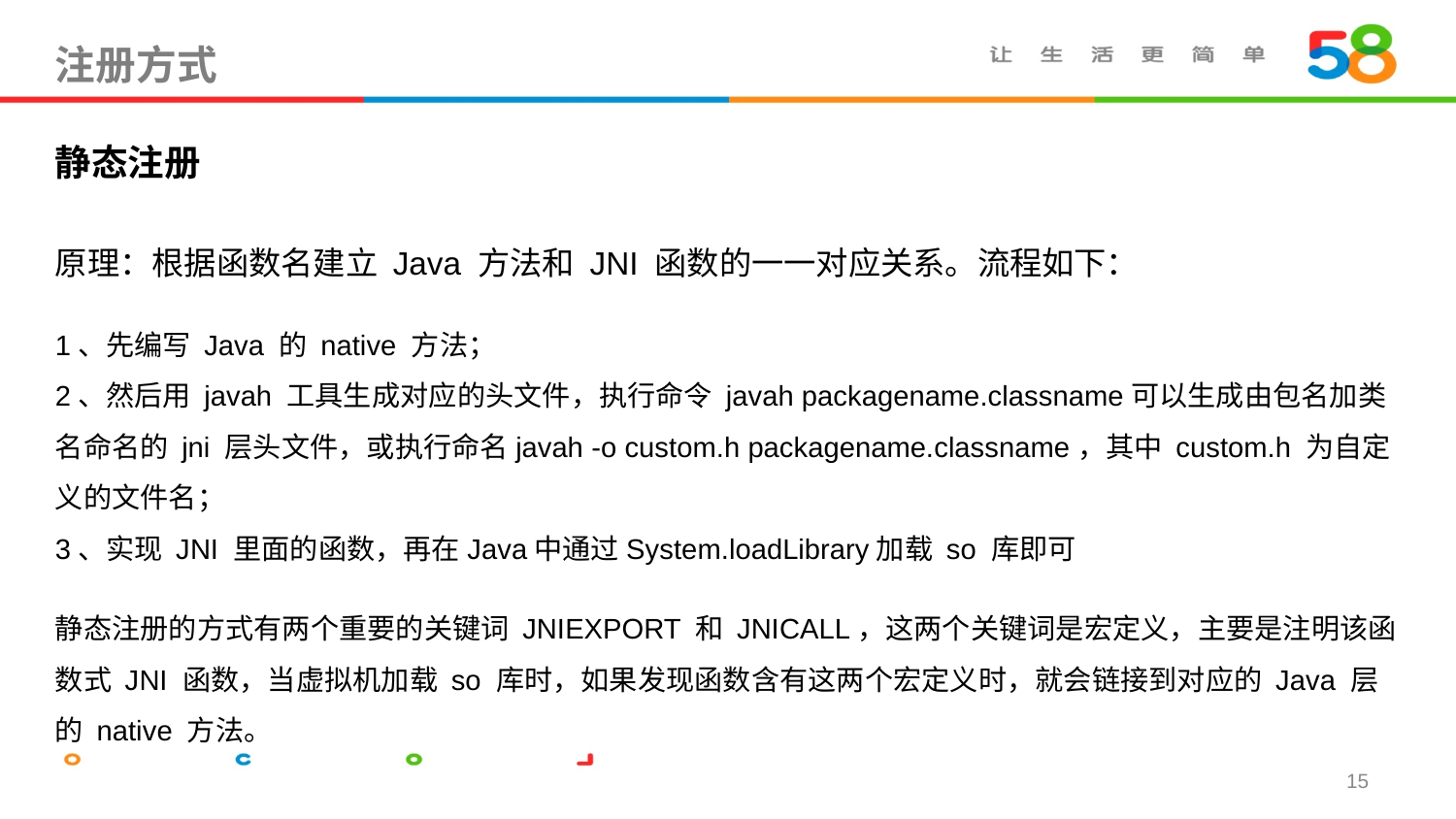

# 注册方式
静态注册
原理：根据函数名建立 Java 方法和 JNI 函数的一一对应关系。流程如下：

1、先编写 Java 的 native 方法；
2、然后用 javah 工具生成对应的头文件，执行命令 javah packagename.classname可以生成由包名加类名命名的 jni 层头文件，或执行命名javah -o custom.h packagename.classname，其中 custom.h 为自定义的文件名；
3、实现 JNI 里面的函数，再在Java中通过System.loadLibrary加载 so 库即可

静态注册的方式有两个重要的关键词 JNIEXPORT 和 JNICALL，这两个关键词是宏定义，主要是注明该函数式 JNI 函数，当虚拟机加载 so 库时，如果发现函数含有这两个宏定义时，就会链接到对应的 Java 层的 native 方法。

15